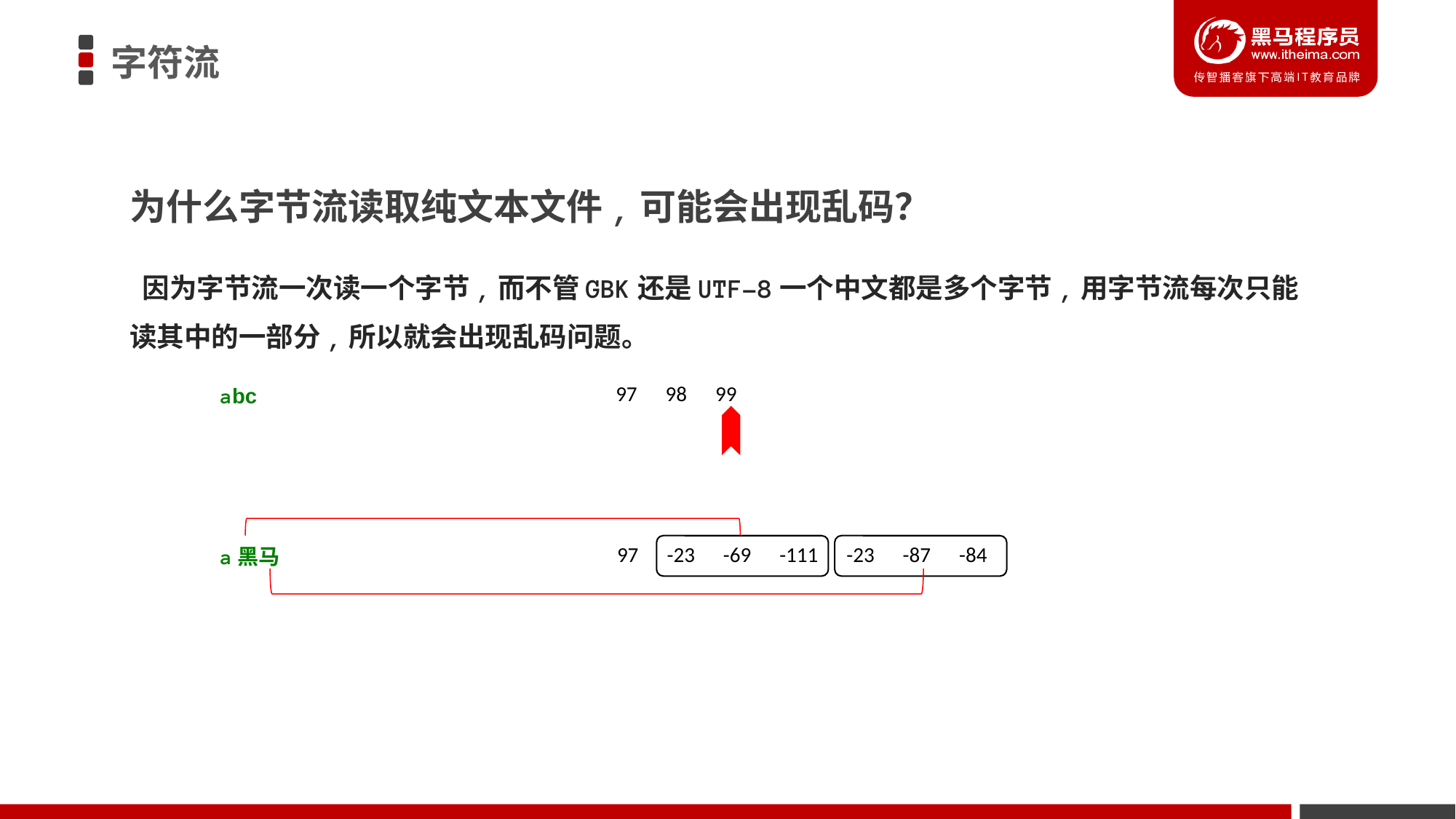

字符流
为什么字节流读取纯文本文件,可能会出现乱码？
 因为字节流一次读一个字节,而不管GBK还是UTF-8一个中文都是多个字节,用字节流每次只能读其中的一部分,所以就会出现乱码问题。

97      98      99
abc

97      -23      -69      -111      -23      -87      -84
a黑马